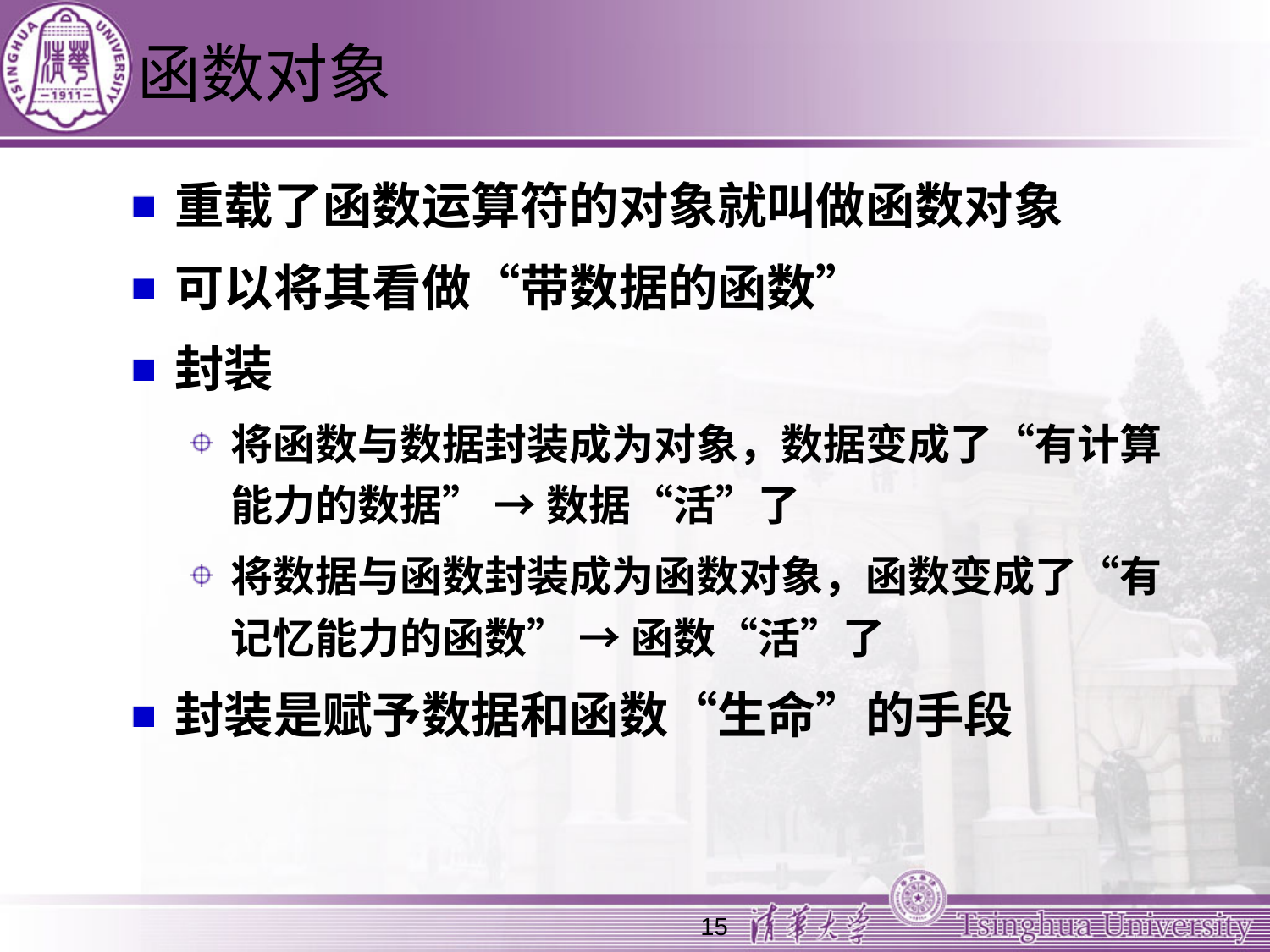

# 函数对象
重载了函数运算符的对象就叫做函数对象
可以将其看做“带数据的函数”
封装
将函数与数据封装成为对象，数据变成了“有计算能力的数据” → 数据“活”了
将数据与函数封装成为函数对象，函数变成了“有记忆能力的函数” → 函数“活”了
封装是赋予数据和函数“生命”的手段
15